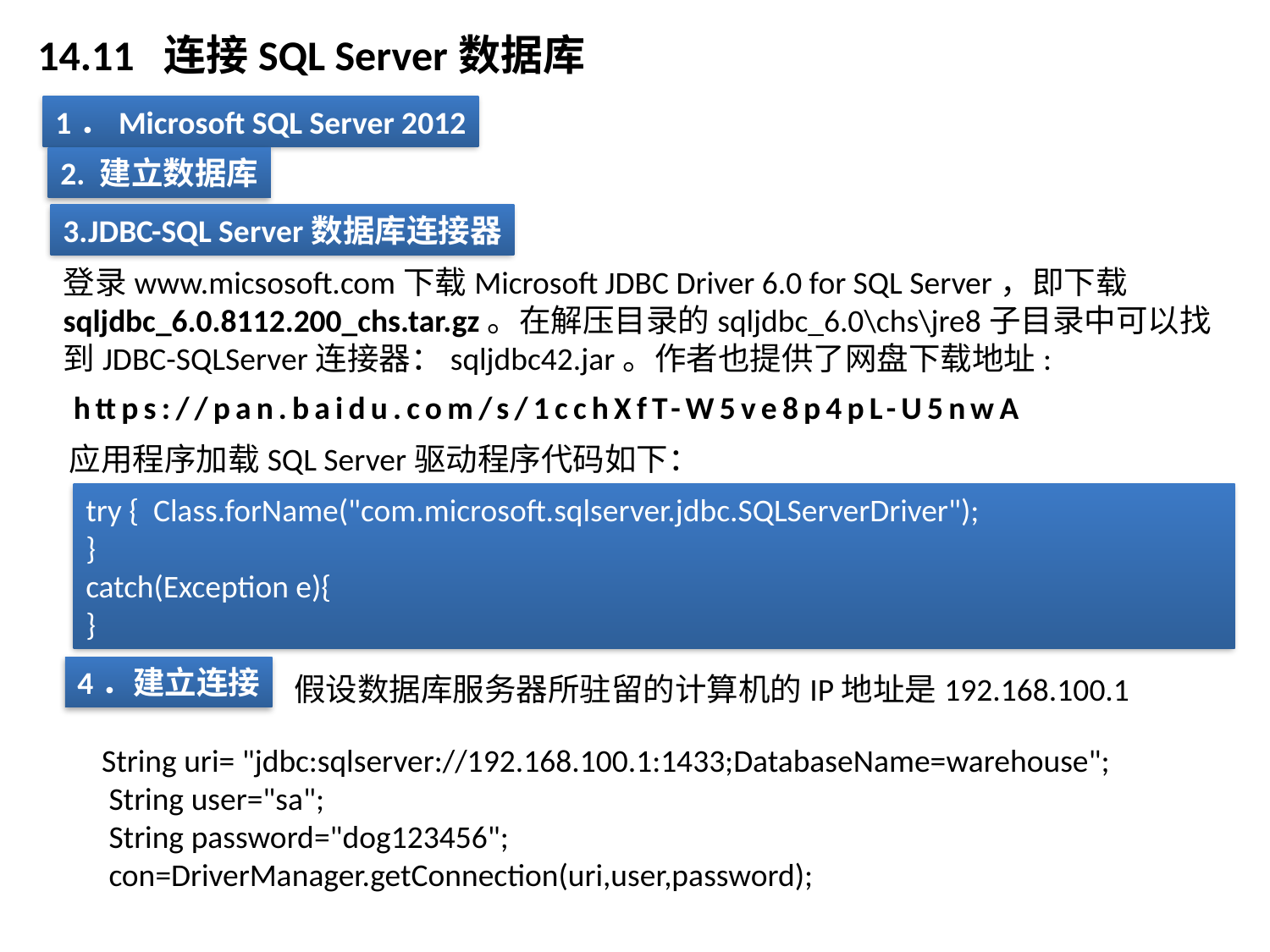

# 14.11  连接SQL Server数据库
1．Microsoft SQL Server 2012
2. 建立数据库
3.JDBC-SQL Server数据库连接器
登录www.micsosoft.com下载Microsoft JDBC Driver 6.0 for SQL Server，即下载sqljdbc_6.0.8112.200_chs.tar.gz。在解压目录的sqljdbc_6.0\chs\jre8子目录中可以找到JDBC-SQLServer连接器：sqljdbc42.jar。作者也提供了网盘下载地址:
https://pan.baidu.com/s/1cchXfT-W5ve8p4pL-U5nwA
应用程序加载SQL Server驱动程序代码如下：
try {  Class.forName("com.microsoft.sqlserver.jdbc.SQLServerDriver");
}
catch(Exception e){
}
4．建立连接
假设数据库服务器所驻留的计算机的IP地址是192.168.100.1
     String uri= "jdbc:sqlserver://192.168.100.1:1433;DatabaseName=warehouse";
      String user="sa";
      String password="dog123456";
      con=DriverManager.getConnection(uri,user,password);